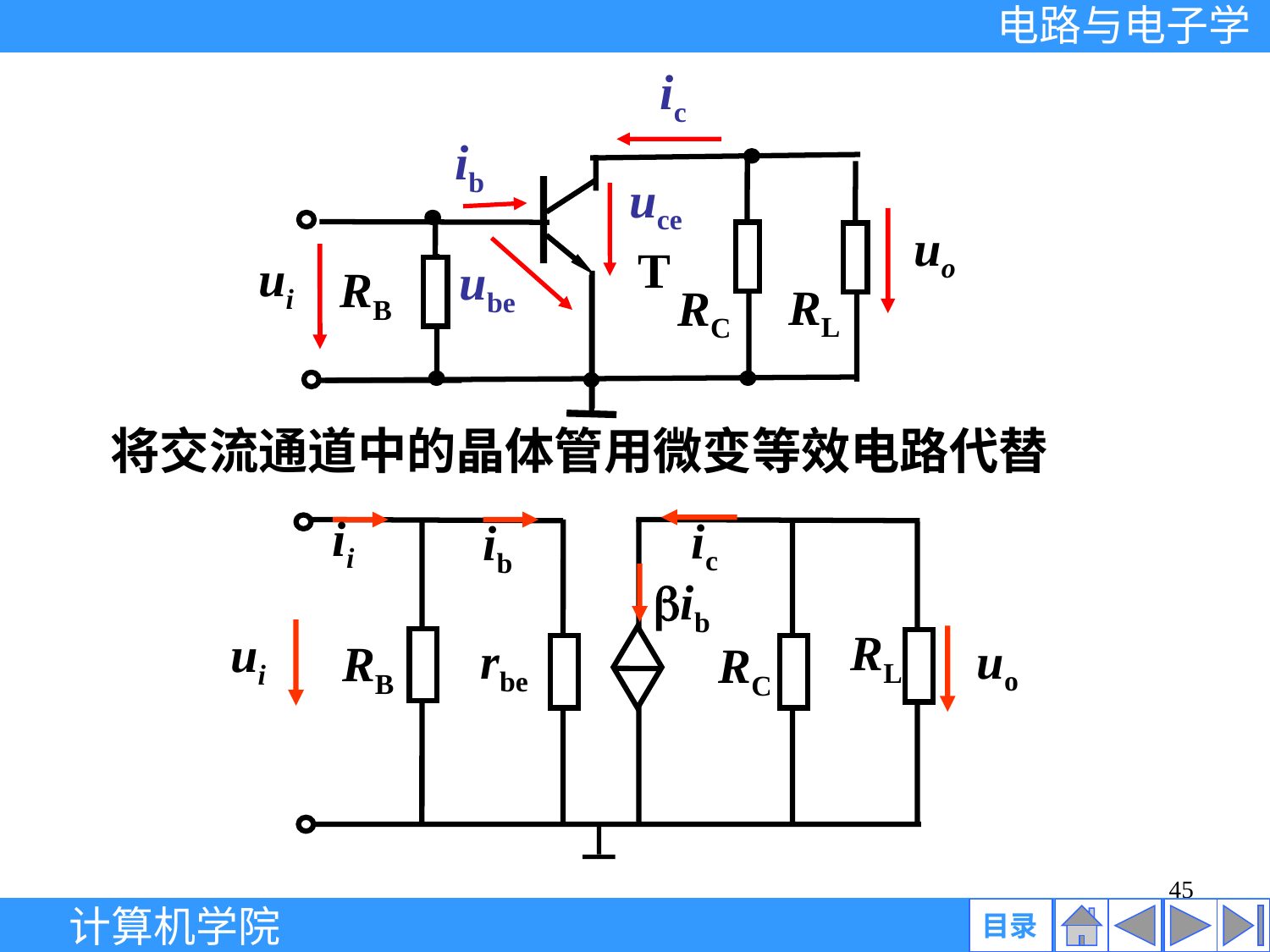

ic

ib

uce

uo

T

ube
ui

RB

RL
RC

将交流通道中的晶体管用微变等效电路代替
ii
ic
ib

βib
RL

ui

uo
rbe

RB
RC